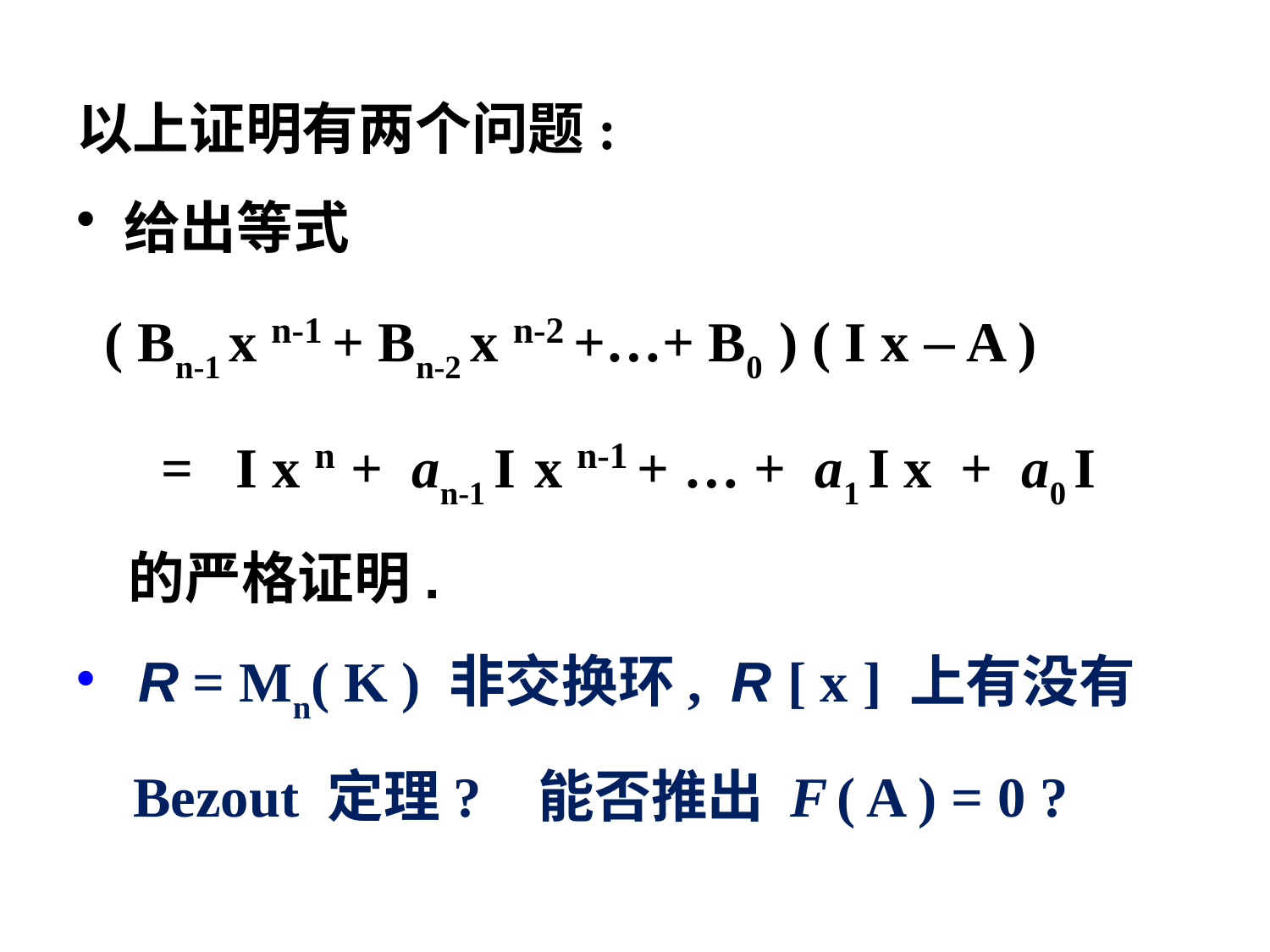

以上证明有两个问题:
给出等式
  ( Bn-1 x n-1 + Bn-2 x n-2 +…+ B0  ) ( I x – A )
      =   I x n +  an-1 I  x n-1 + … +  a1 I x  +  a0 I
   的严格证明.
 R = Mn( K ) 非交换环,  R [ x ] 上有没有
    Bezout 定理?   能否推出 F ( A ) = 0 ?